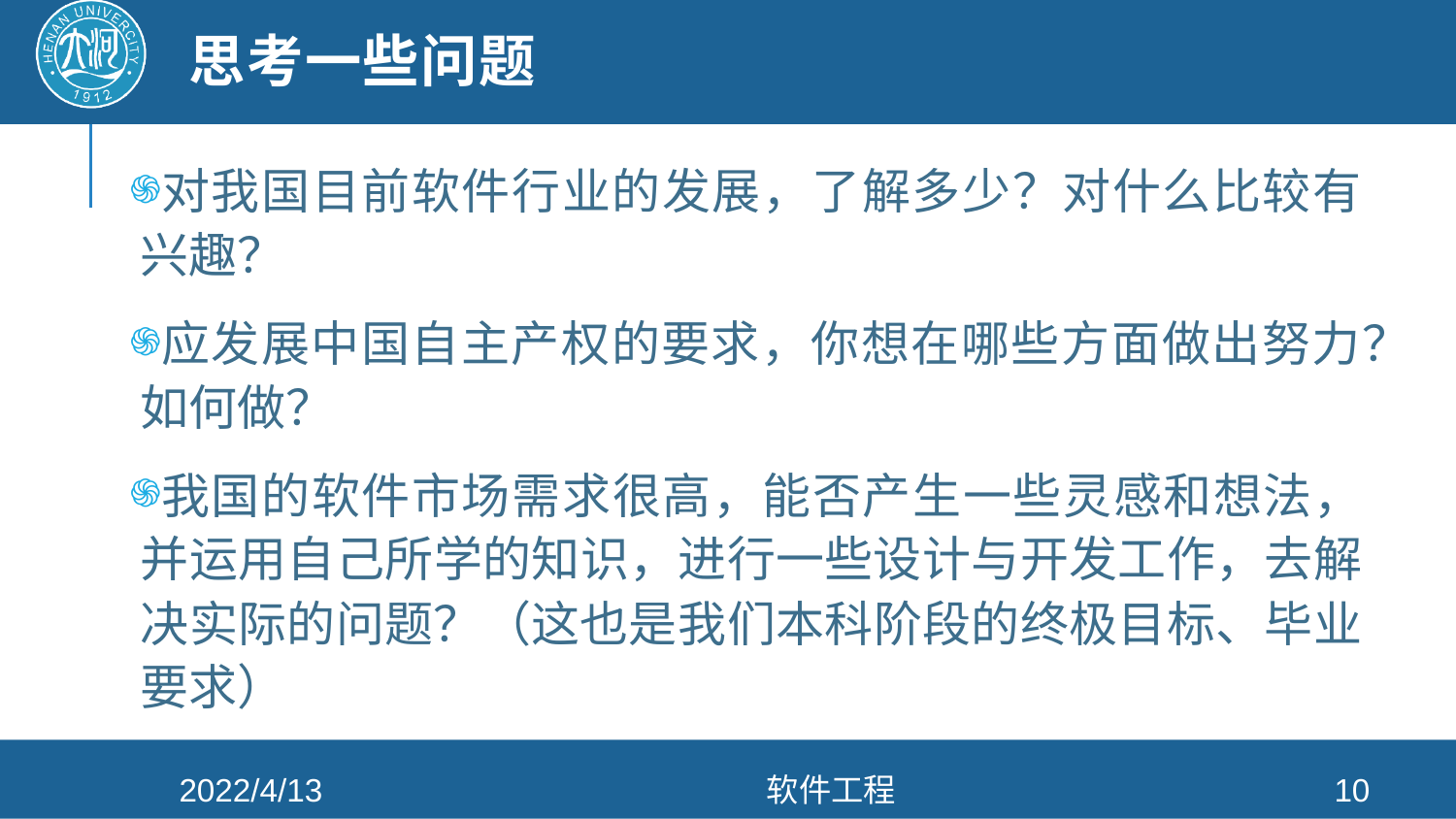

# 思考一些问题
对我国目前软件行业的发展，了解多少？对什么比较有兴趣？
应发展中国自主产权的要求，你想在哪些方面做出努力？如何做？
我国的软件市场需求很高，能否产生一些灵感和想法，并运用自己所学的知识，进行一些设计与开发工作，去解决实际的问题？（这也是我们本科阶段的终极目标、毕业要求）
2022/4/13
软件工程
10